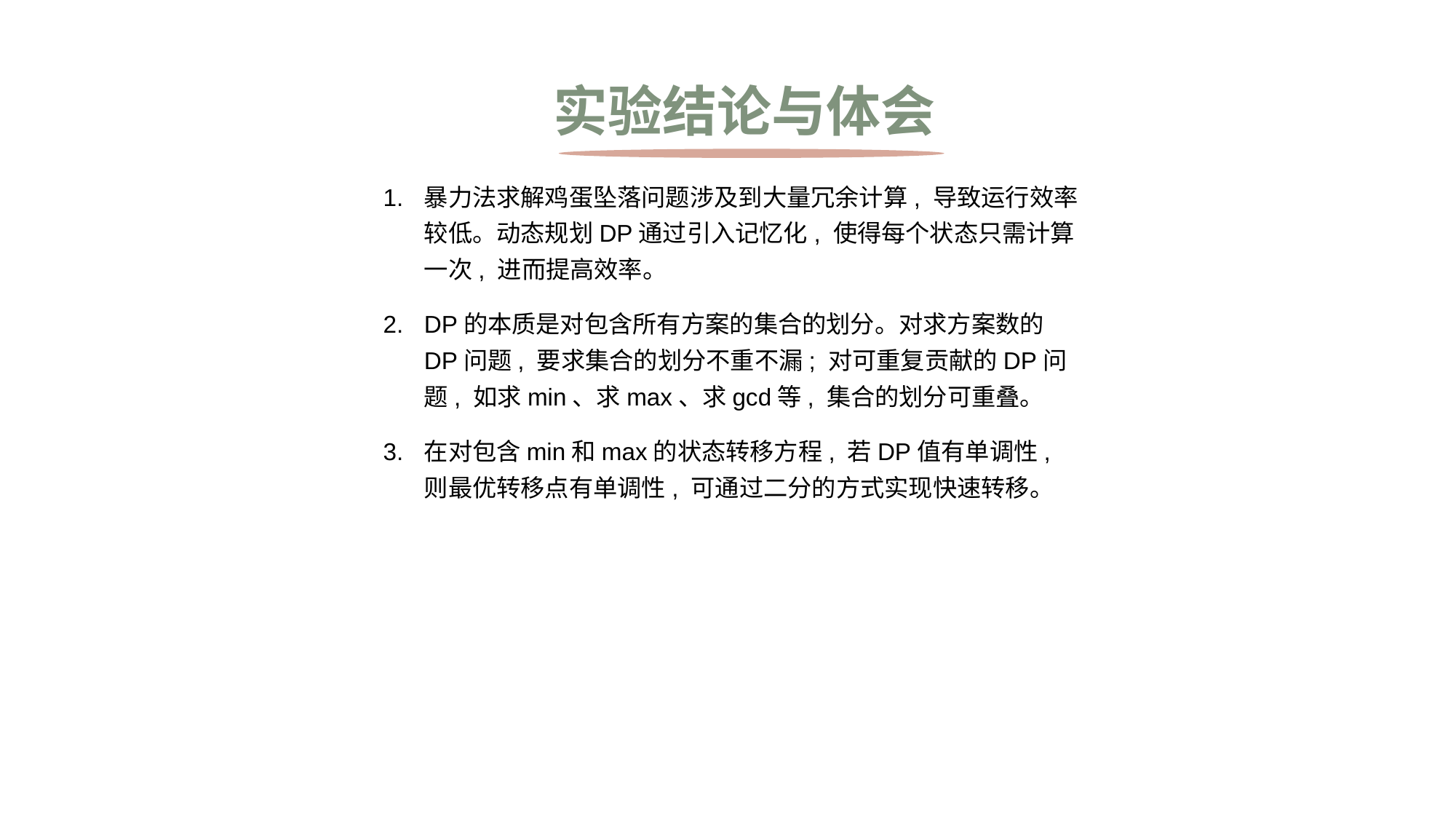

实验结论与体会

暴力法求解鸡蛋坠落问题涉及到大量冗余计算, 导致运行效率较低。动态规划DP通过引入记忆化, 使得每个状态只需计算一次, 进而提高效率。
DP的本质是对包含所有方案的集合的划分。对求方案数的DP问题, 要求集合的划分不重不漏; 对可重复贡献的DP问题, 如求min、求max、求gcd等, 集合的划分可重叠。
在对包含min和max的状态转移方程, 若DP值有单调性, 则最优转移点有单调性, 可通过二分的方式实现快速转移。